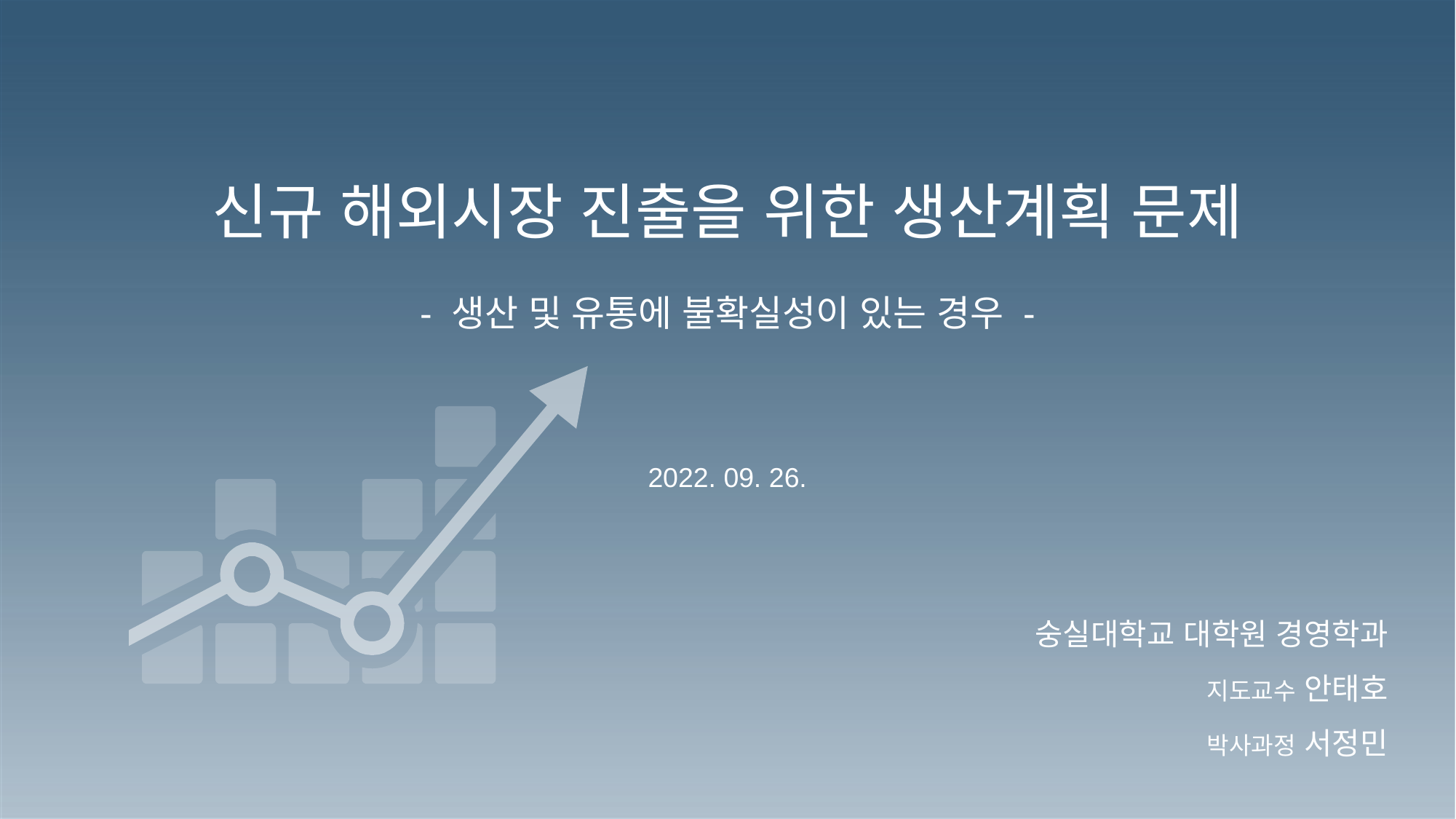

신규 해외시장 진출을 위한 생산계획 문제

- 생산 및 유통에 불확실성이 있는 경우 -

2022. 09. 26.
숭실대학교 대학원 경영학과
지도교수 안태호
박사과정 서정민